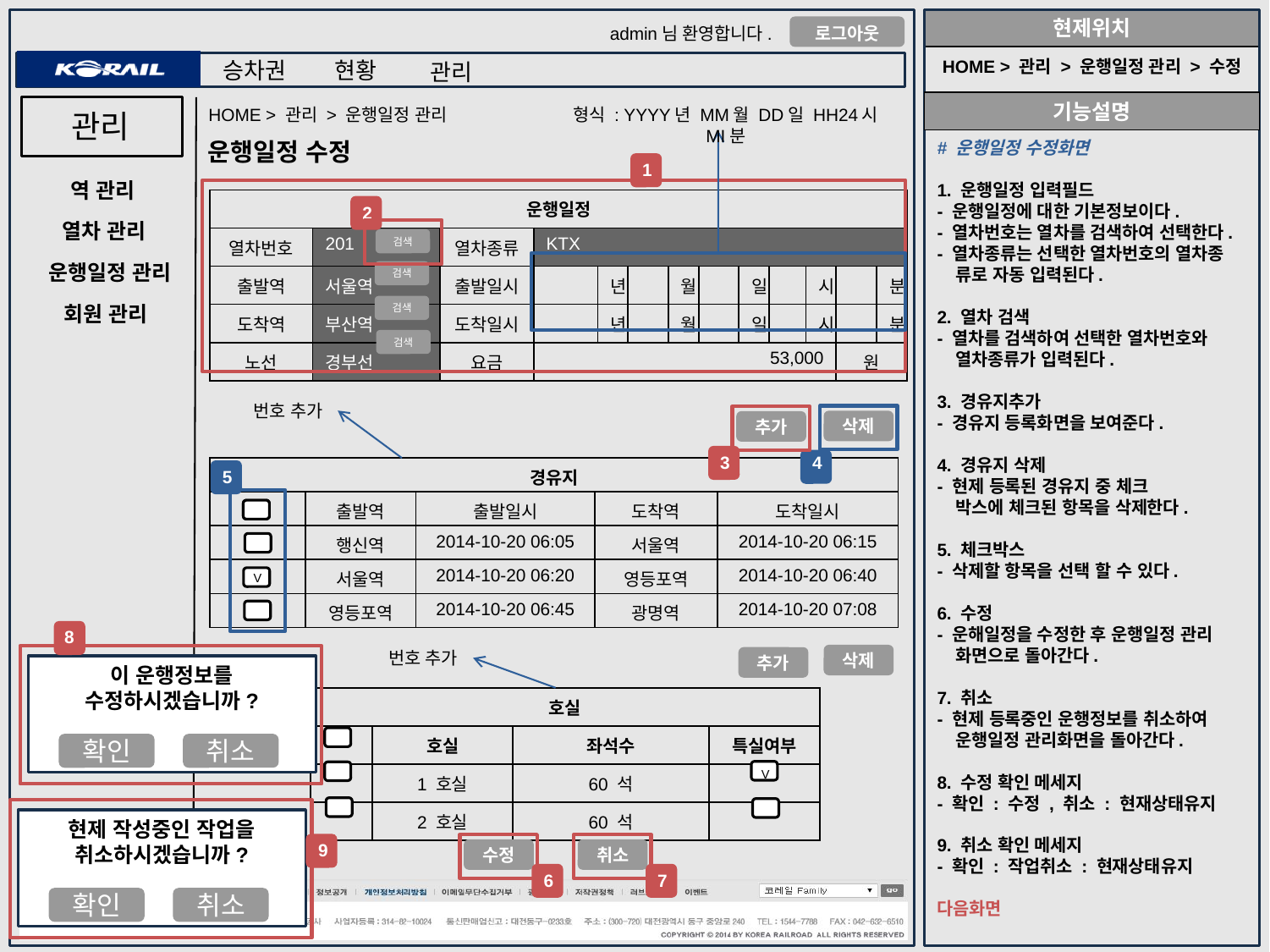

HOME > 관리 > 운행일정 관리 > 수정
HOME > 관리 > 운행일정 관리
형식 : YYYY년 MM월 DD일 HH24시 MI분
관리
운행일정 수정
# 운행일정 수정화면

1. 운행일정 입력필드
- 운행일정에 대한 기본정보이다.
- 열차번호는 열차를 검색하여 선택한다.
- 열차종류는 선택한 열차번호의 열차종
   류로 자동 입력된다.

2. 열차 검색
- 열차를 검색하여 선택한 열차번호와
   열차종류가 입력된다.

3. 경유지추가
- 경유지 등록화면을 보여준다.

4. 경유지 삭제
- 현제 등록된 경유지 중 체크
   박스에 체크된 항목을 삭제한다.

5. 체크박스
- 삭제할 항목을 선택 할 수 있다.

6. 수정
- 운해일정을 수정한 후 운행일정 관리
   화면으로 돌아간다.

7. 취소
- 현제 등록중인 운행정보를 취소하여
   운행일정 관리화면을 돌아간다.

8. 수정 확인 메세지
- 확인 : 수정 , 취소 : 현재상태유지

9. 취소 확인 메세지
- 확인 : 작업취소 : 현재상태유지

다음화면
1

역 관리

| 운행일정 |  |  |  |  |  |  |  |  |  |  |  |  |
| --- | --- | --- | --- | --- | --- | --- | --- | --- | --- | --- | --- | --- |
| 열차번호 | 201 | 열차종류 | KTX |  |  |  |  |  |  |  |  |  |
| 출발역 | 서울역 | 출발일시 |  | 년 |  | 월 |  | 일 |  | 시 |  | 분 |
| 도착역 | 부산역 | 도착일시 |  | 년 |  | 월 |  | 일 |  | 시 |  | 분 |
| 노선 | 경부선 | 요금 | 53,000 |  |  |  |  |  |  |  | 원 |  |
2

열차 관리

검색
운행일정 관리

검색
회원 관리
검색
검색
번호 추가

삭제
추가
3
4

| 경유지 |  |  |  |  |
| --- | --- | --- | --- | --- |
|  | 출발역 | 출발일시 | 도착역 | 도착일시 |
|  | 행신역 | 2014-10-20 06:05 | 서울역 | 2014-10-20 06:15 |
|  | 서울역 | 2014-10-20 06:20 | 영등포역 | 2014-10-20 06:40 |
|  | 영등포역 | 2014-10-20 06:45 | 광명역 | 2014-10-20 07:08 |
5

V

8

번호 추가
삭제

추가
이 운행정보를 수정하시겠습니까?
| 호실 |  |  |  |
| --- | --- | --- | --- |
|  | 호실 | 좌석수 | 특실여부 |
|  | 1 호실 | 60 석 |  |
|  | 2 호실 | 60 석 |  |

확인
취소
V

현제 작성중인 작업을 취소하시겠습니까?
9

수정
취소
6
7

확인
취소